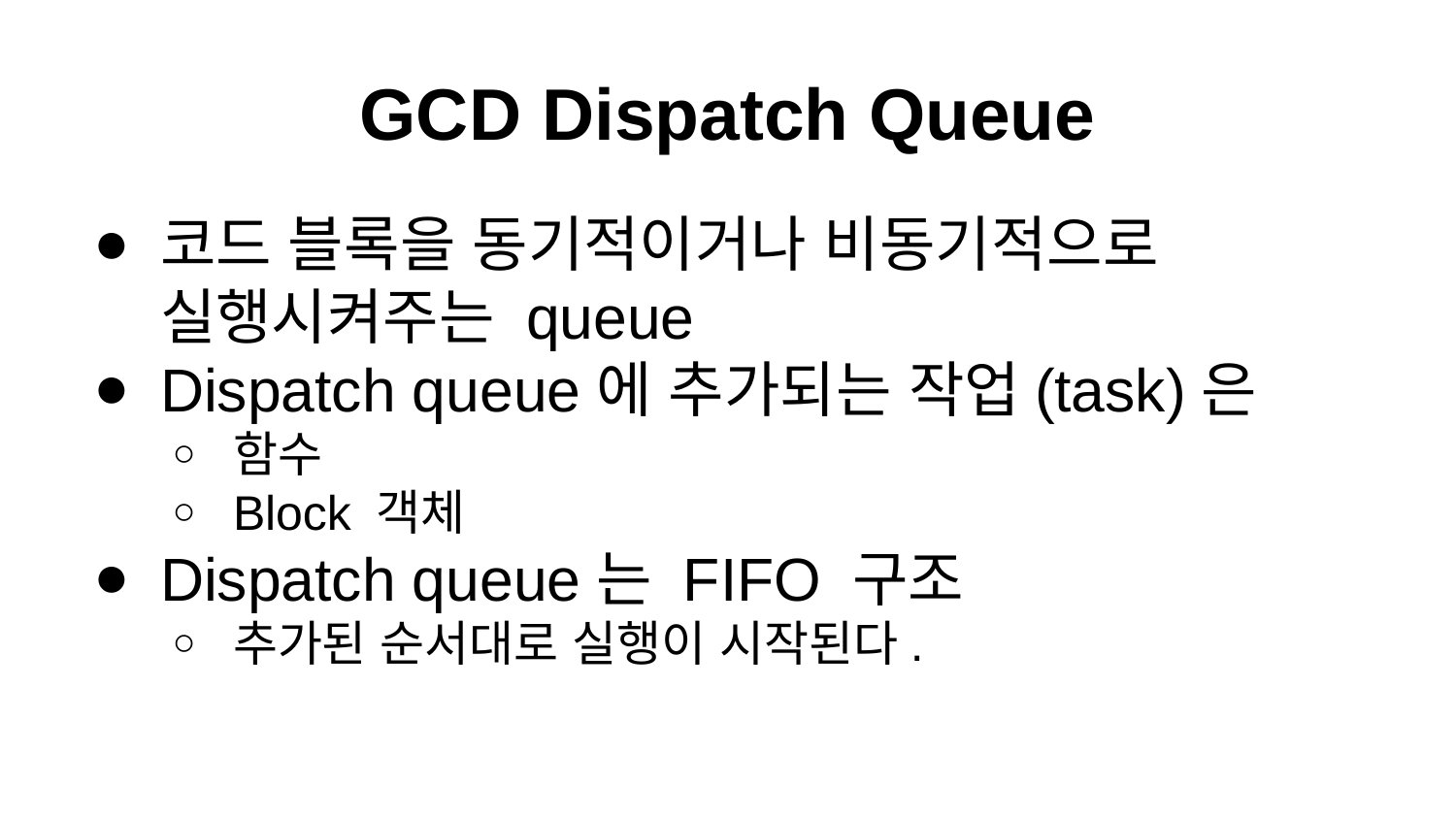

# GCD Dispatch Queue
코드 블록을 동기적이거나 비동기적으로 실행시켜주는 queue
Dispatch queue에 추가되는 작업(task)은
함수
Block 객체
Dispatch queue는 FIFO 구조
추가된 순서대로 실행이 시작된다.